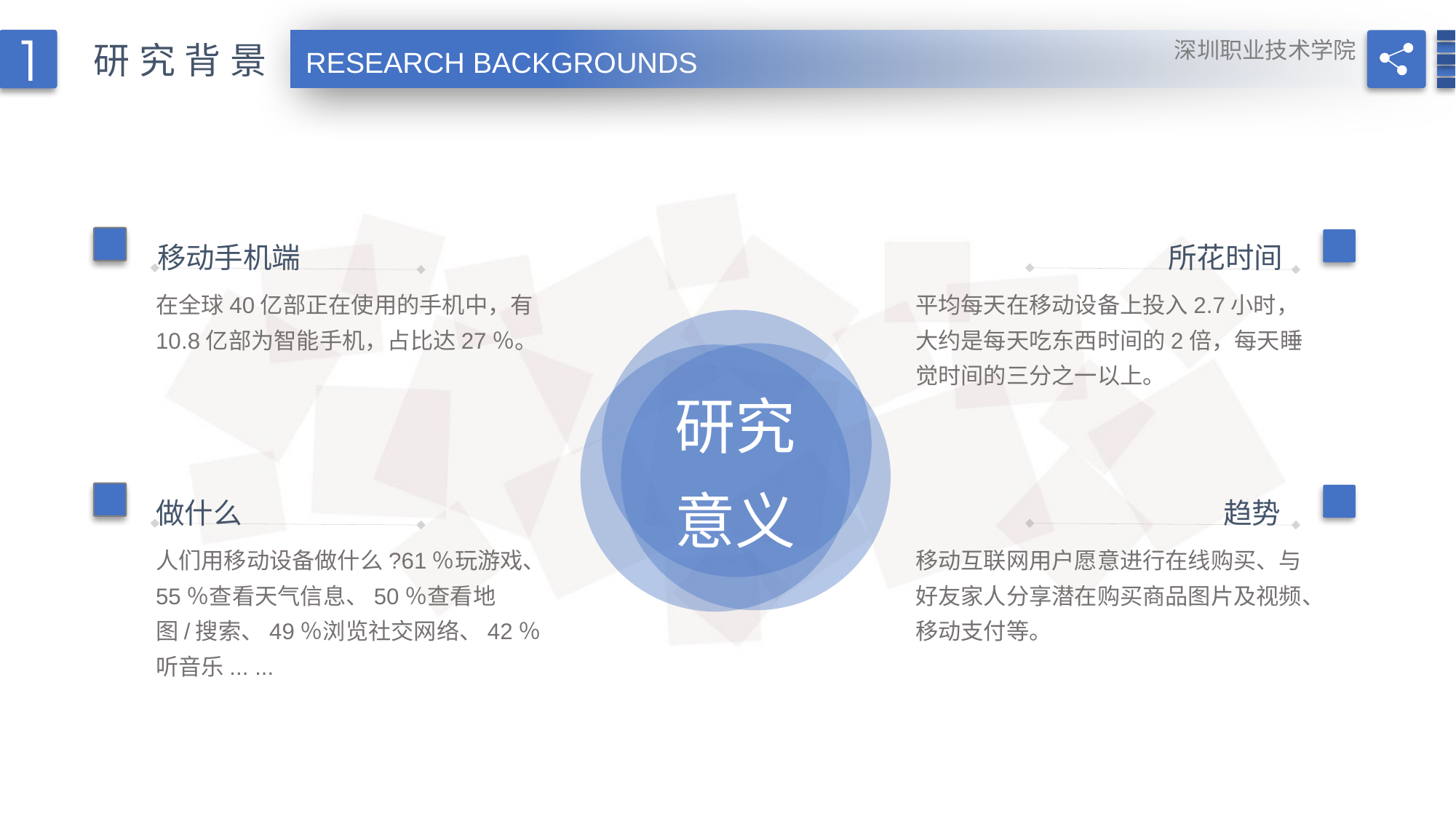

1
深圳职业技术学院

研究背景
RESEARCH BACKGROUNDS
移动手机端
所花时间

在全球40亿部正在使用的手机中，有10.8亿部为智能手机，占比达27％。
平均每天在移动设备上投入2.7小时，大约是每天吃东西时间的2倍，每天睡觉时间的三分之一以上。

研究
意义
做什么
       趋势

人们用移动设备做什么?61％玩游戏、55％查看天气信息、50％查看地图/搜索、49％浏览社交网络、42％听音乐... ...
移动互联网用户愿意进行在线购买、与好友家人分享潜在购买商品图片及视频、移动支付等。